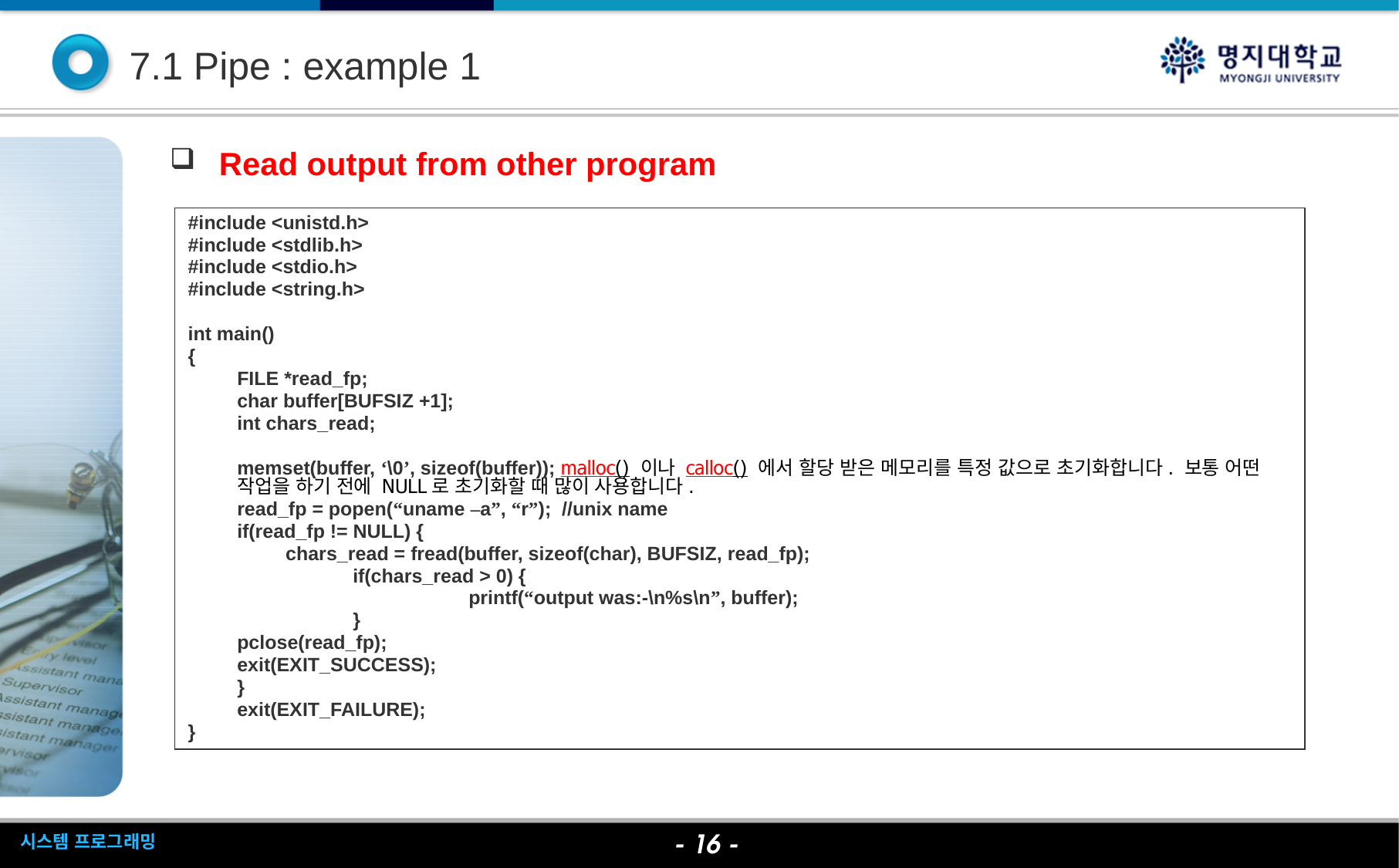

# 7.1 Pipe : example 1
Read output from other program
#include <unistd.h>
#include <stdlib.h>
#include <stdio.h>
#include <string.h>

int main()
{
	FILE *read_fp;
	char buffer[BUFSIZ +1];
	int chars_read;

	memset(buffer, ‘\0’, sizeof(buffer)); malloc() 이나 calloc() 에서 할당 받은 메모리를 특정 값으로 초기화합니다. 보통 어떤 작업을 하기 전에 NULL로 초기화할 때 많이 사용합니다.
	read_fp = popen(“uname –a”, “r”);  //unix name
	if(read_fp != NULL) {
	         chars_read = fread(buffer, sizeof(char), BUFSIZ, read_fp);
		if(chars_read > 0) {
			printf(“output was:-\n%s\n”, buffer);
		}
	pclose(read_fp);
	exit(EXIT_SUCCESS);
	}
	exit(EXIT_FAILURE);
}
- 16 -